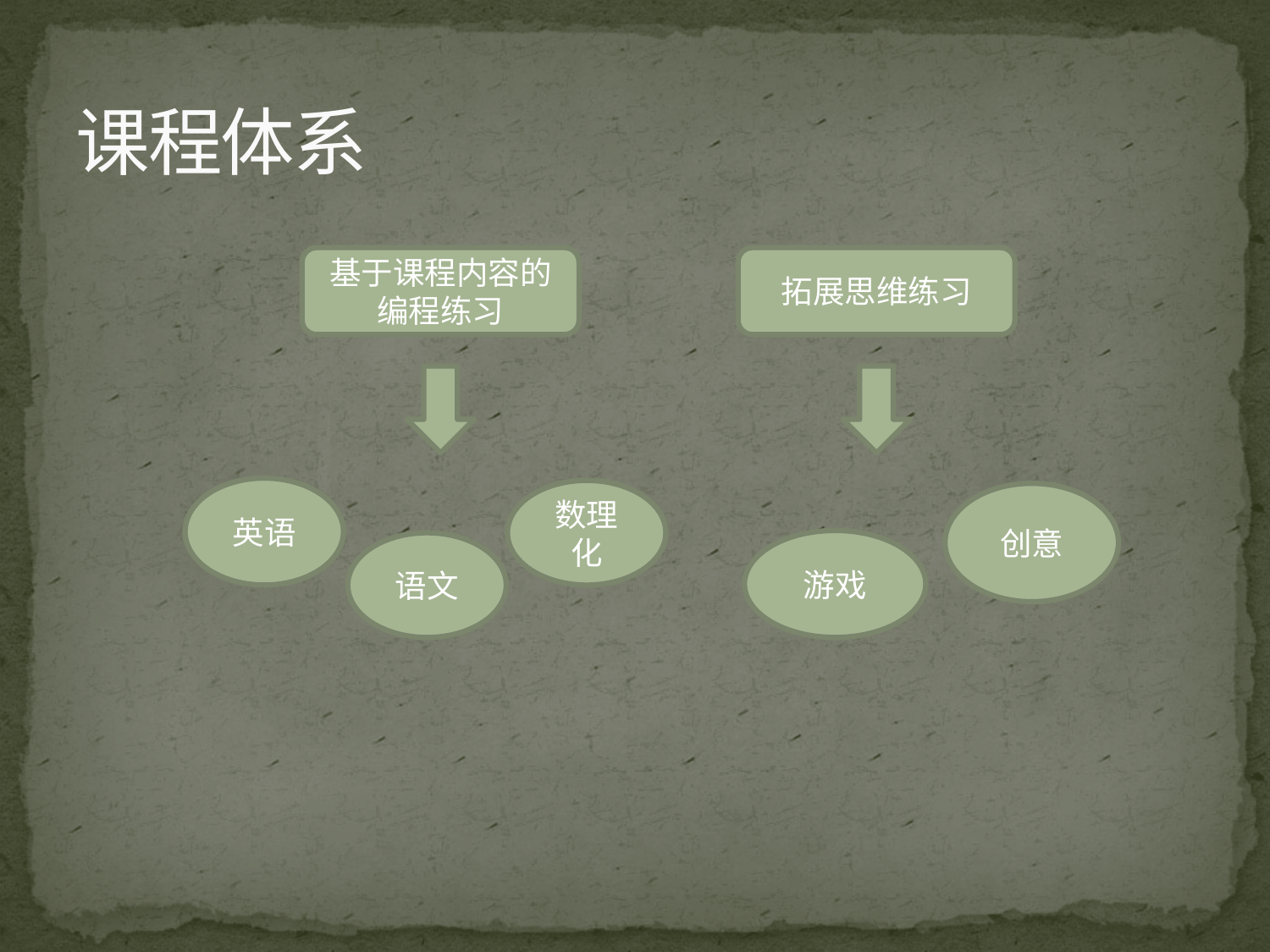

# 课程体系
基于课程内容的编程练习
拓展思维练习

英语
数理化
创意
游戏
语文